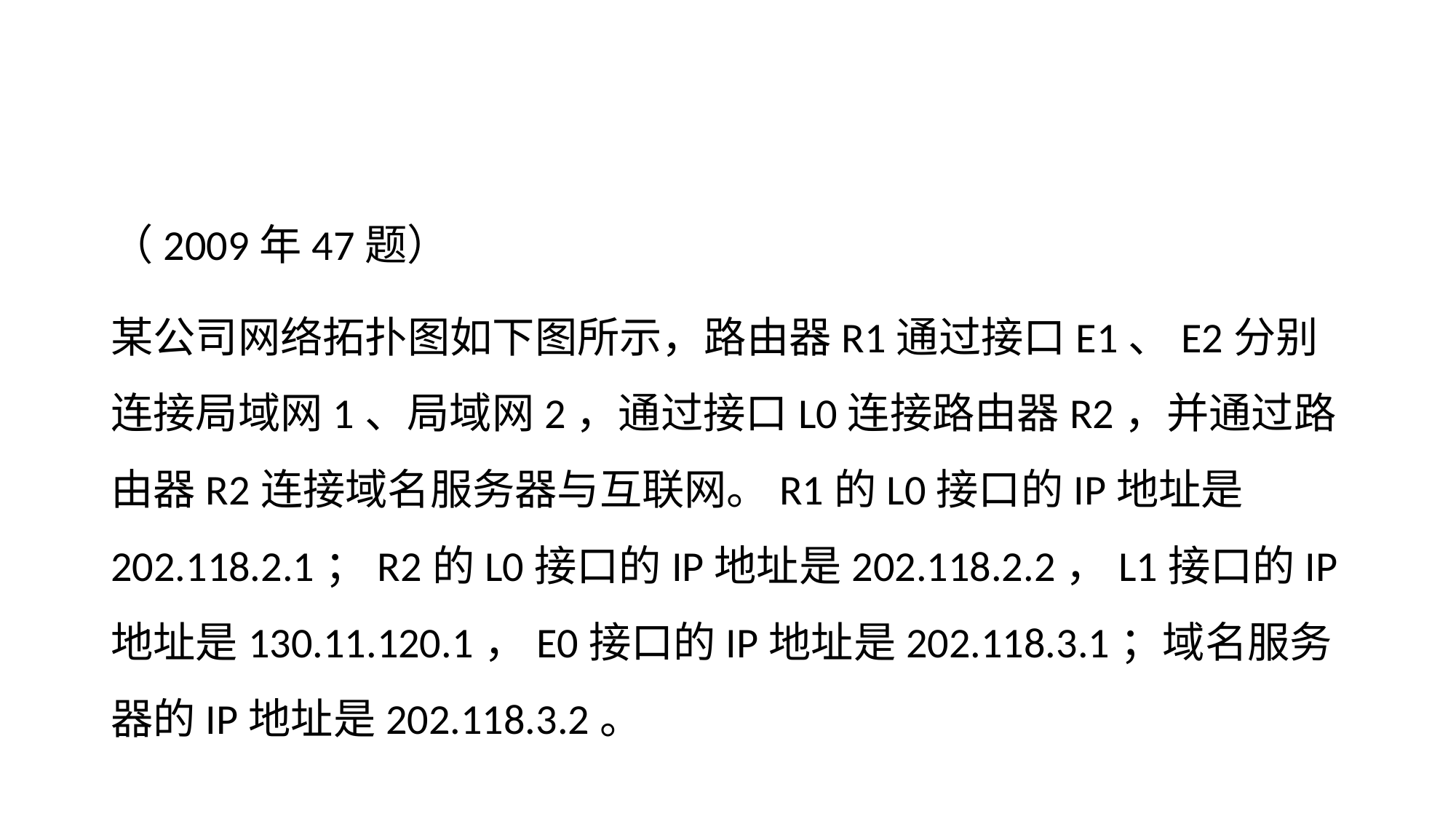

#
（2009年47题）
某公司网络拓扑图如下图所示，路由器R1通过接口E1、E2分别连接局域网1、局域网2，通过接口L0连接路由器R2，并通过路由器R2连接域名服务器与互联网。R1的L0接口的IP地址是202.118.2.1；R2的L0接口的IP地址是202.118.2.2，L1接口的IP地址是130.11.120.1，E0接口的IP地址是202.118.3.1；域名服务器的IP地址是202.118.3.2。